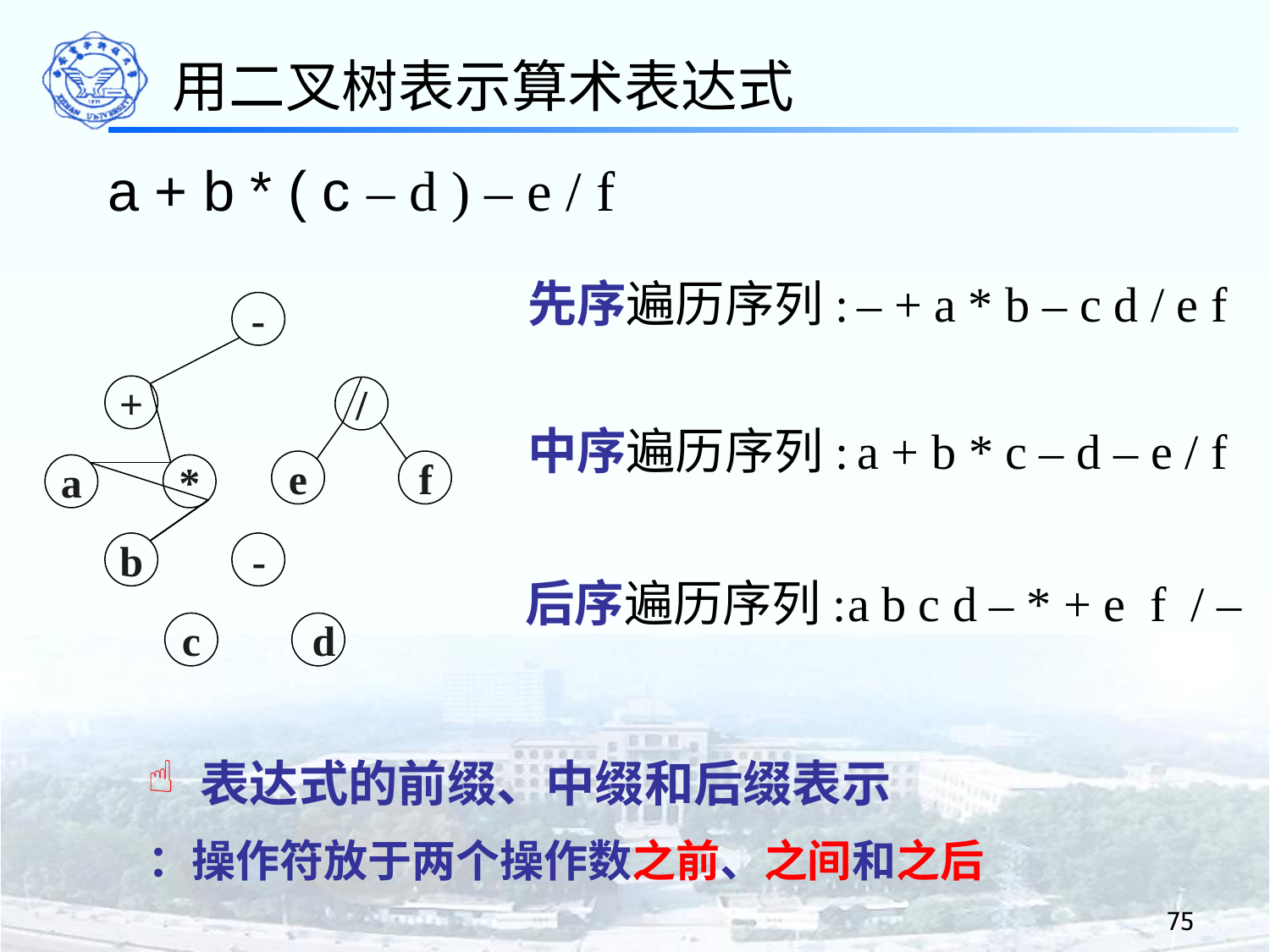

用二叉树表示算术表达式
a + b * ( c – d ) – e / f
先序遍历序列:
– + a * b – c d / e f
-
+
/
e
f
a
*
b
-
c
d
a + b * c – d – e / f
中序遍历序列:
后序遍历序列:
a b c d – * + e  f  / –
 表达式的前缀、中缀和后缀表示
：操作符放于两个操作数之前、之间和之后
75